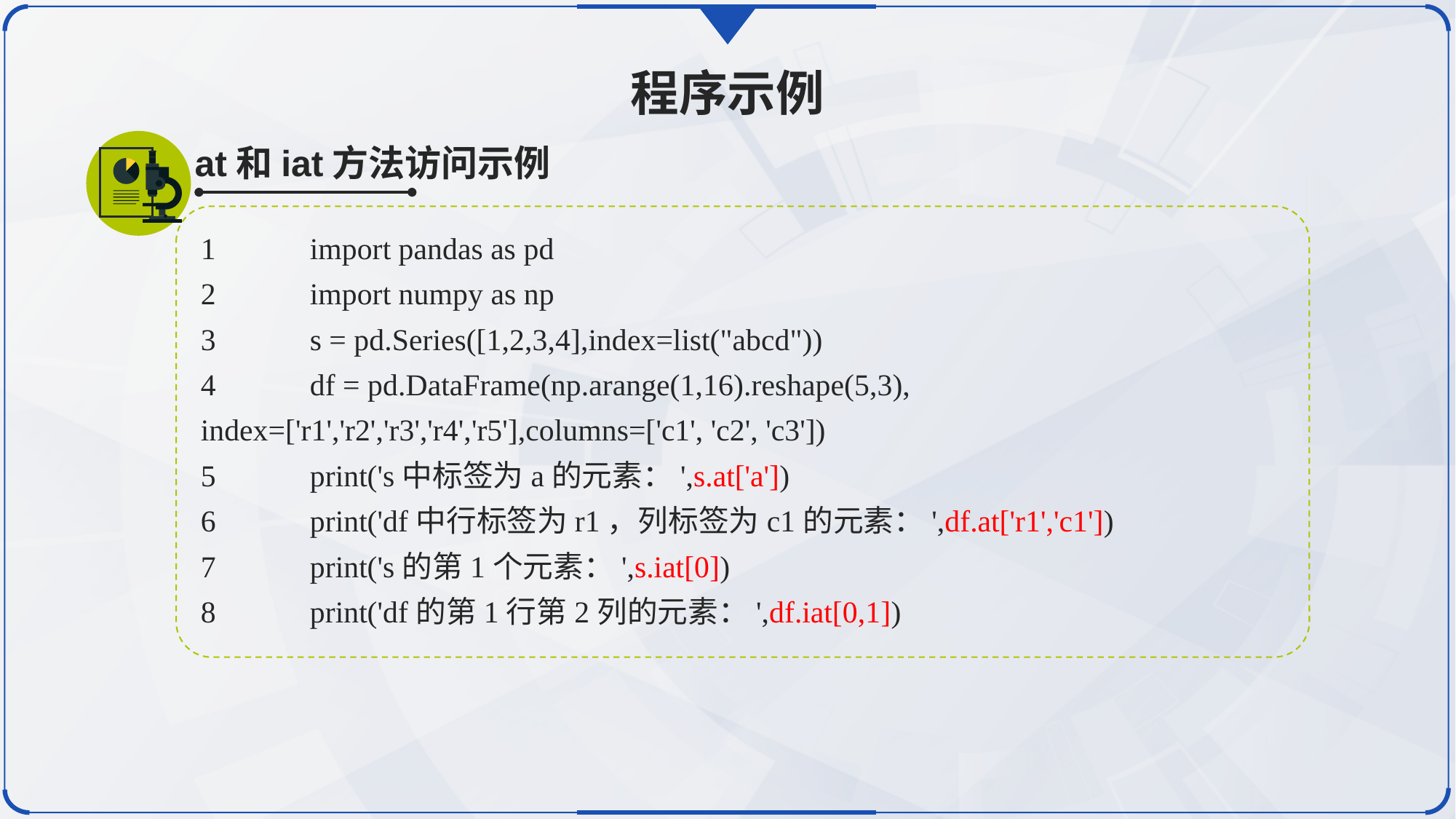

程序示例

at和iat方法访问示例

1	import pandas as pd
2	import numpy as np
3	s = pd.Series([1,2,3,4],index=list("abcd"))
4	df = pd.DataFrame(np.arange(1,16).reshape(5,3), index=['r1','r2','r3','r4','r5'],columns=['c1', 'c2', 'c3'])
5	print('s中标签为a的元素：',s.at['a'])
6	print('df中行标签为r1，列标签为c1的元素：',df.at['r1','c1'])
7	print('s的第1个元素：',s.iat[0])
8	print('df的第1行第2列的元素：',df.iat[0,1])